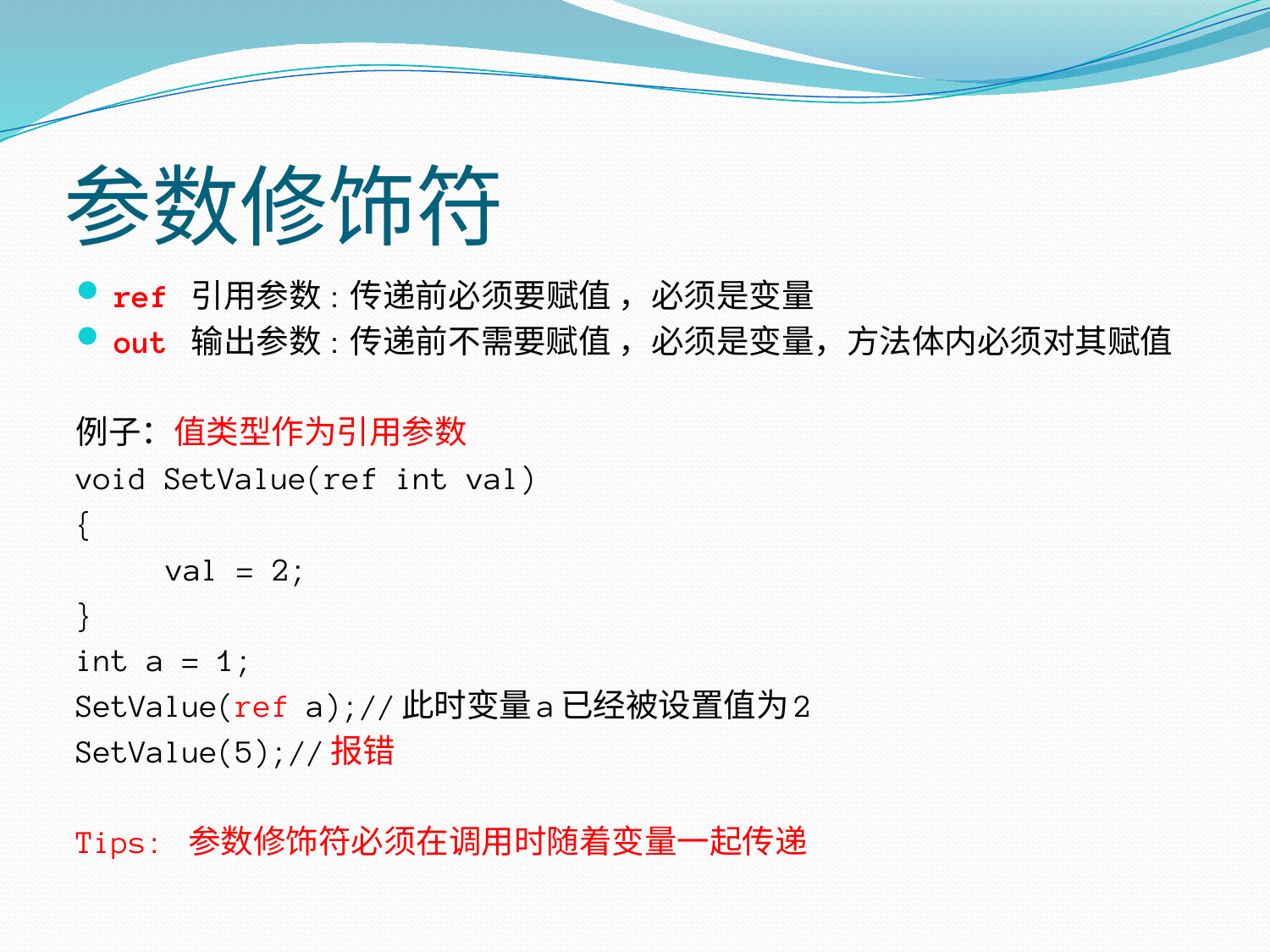

# 参数修饰符
ref 引用参数:传递前必须要赋值 ，必须是变量
out 输出参数:传递前不需要赋值 ，必须是变量，方法体内必须对其赋值

例子：值类型作为引用参数
void SetValue(ref int val)
{
	val = 2;
}
int a = 1;
SetValue(ref a);//此时变量a已经被设置值为2
SetValue(5);//报错

Tips: 参数修饰符必须在调用时随着变量一起传递